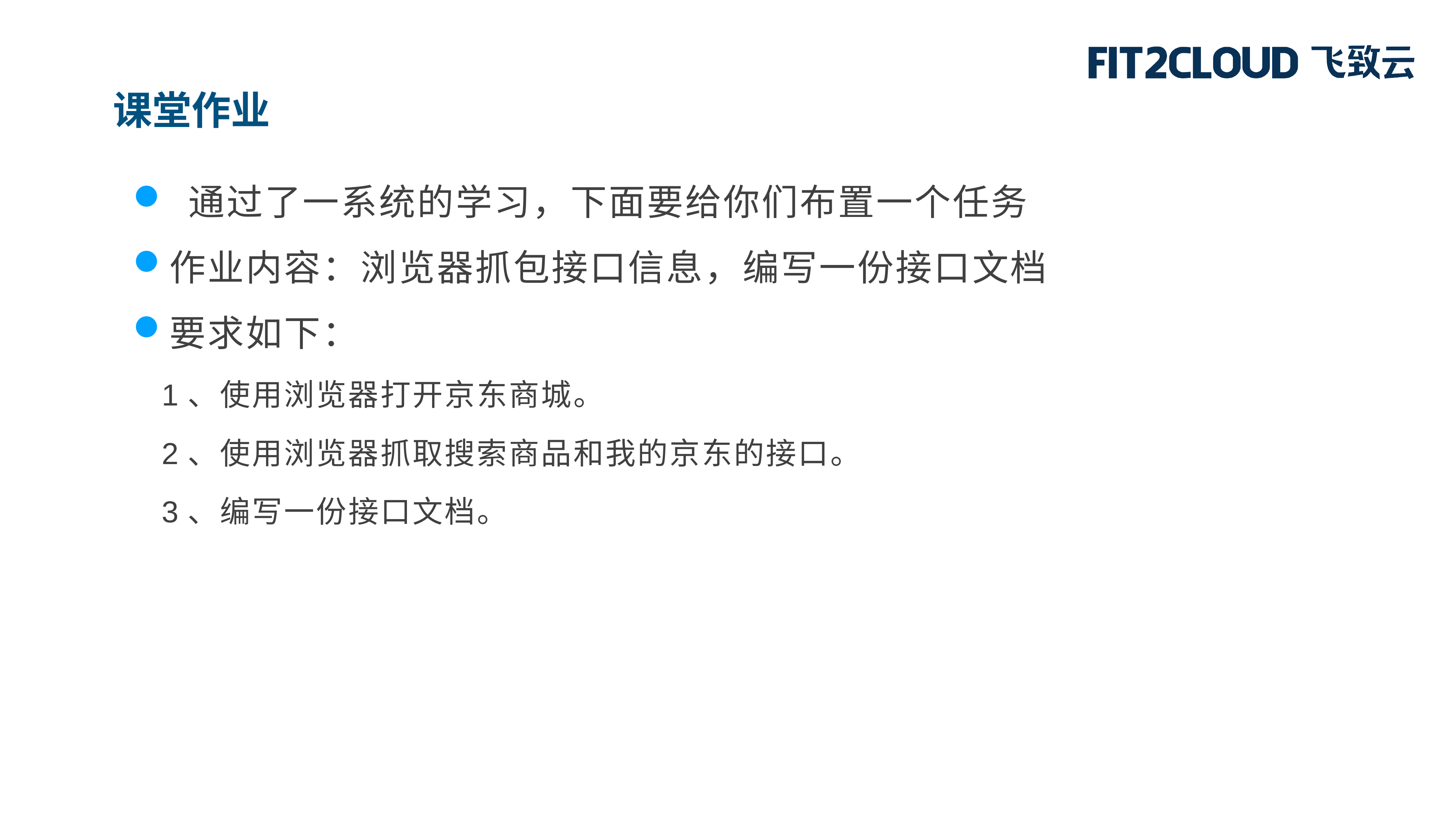

课堂作业
 通过了一系统的学习，下面要给你们布置一个任务
作业内容：浏览器抓包接口信息，编写一份接口文档
要求如下：
1、使用浏览器打开京东商城。
2、使用浏览器抓取搜索商品和我的京东的接口。
3、编写一份接口文档。